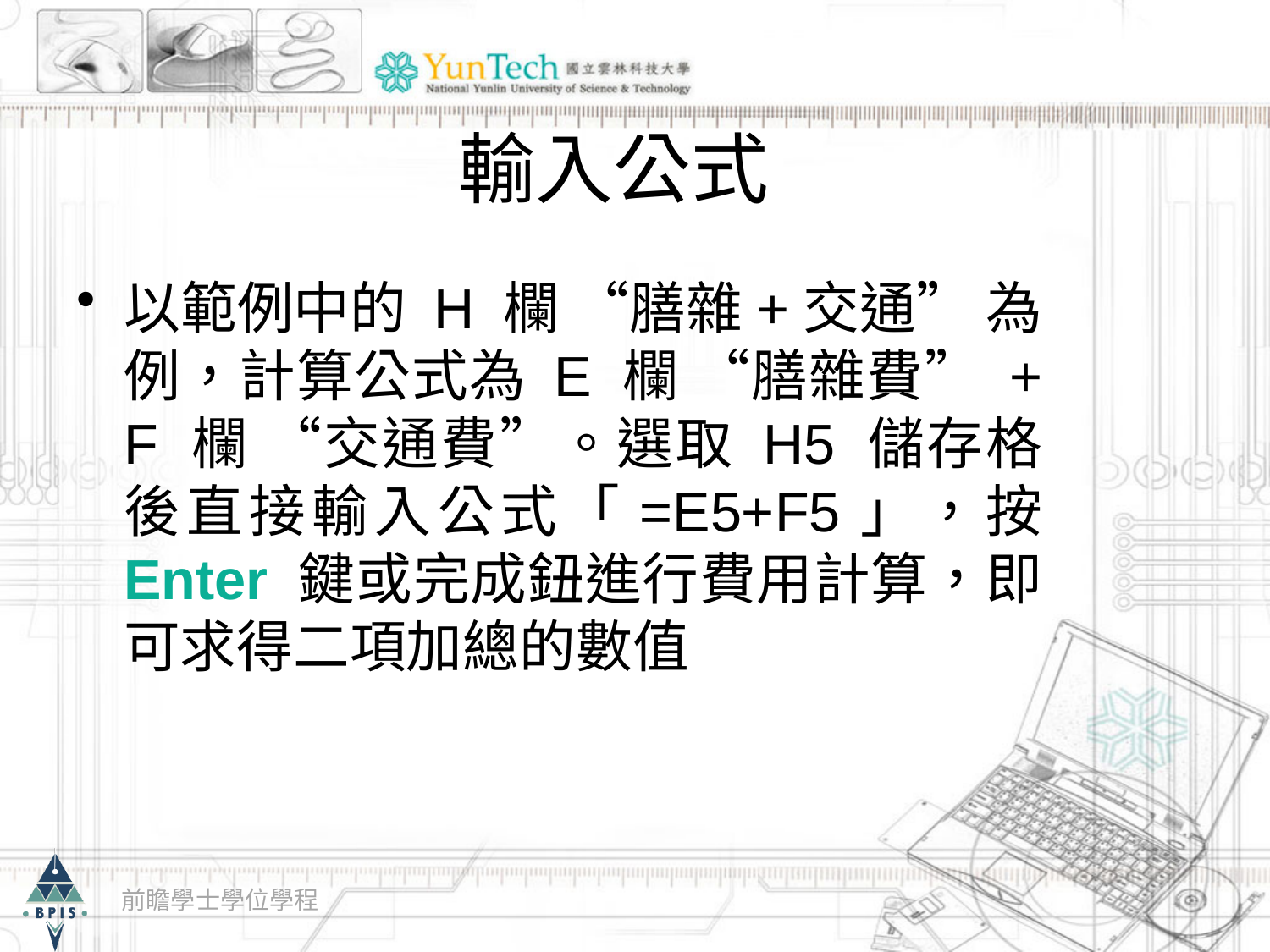

# 輸入公式
以範例中的 H 欄 “膳雜+交通” 為例，計算公式為 E 欄 “膳雜費” + F 欄 “交通費”。選取 H5 儲存格後直接輸入公式「=E5+F5」，按 Enter 鍵或完成鈕進行費用計算，即可求得二項加總的數值